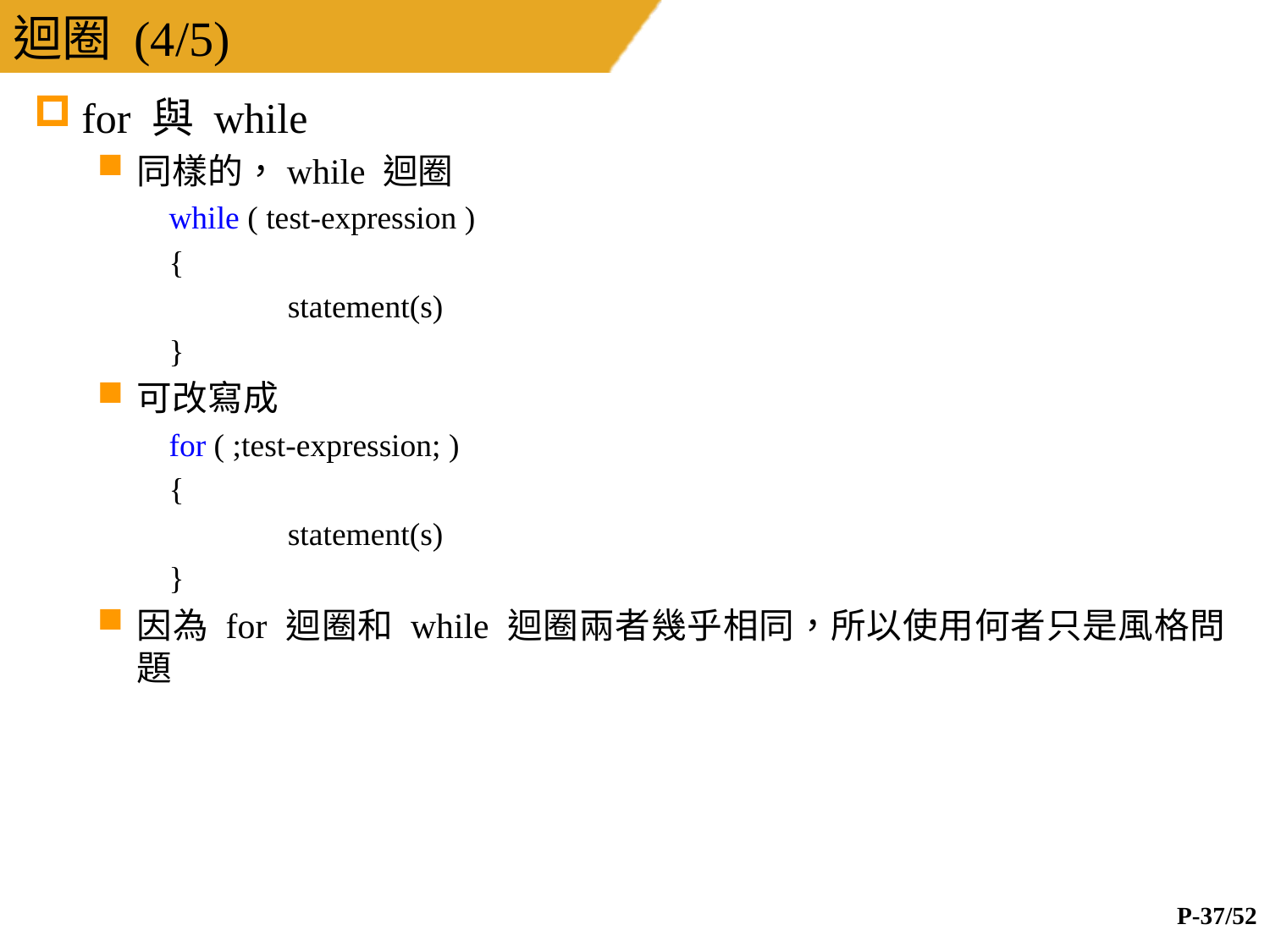

# 迴圈 (4/5)
for 與 while
同樣的，while 迴圈
	 while ( test-expression )
	 {
	 	statement(s)
	 }
可改寫成
	 for ( ;test-expression; )
	 {
	 	statement(s)
	 }
因為 for 迴圈和 while 迴圈兩者幾乎相同，所以使用何者只是風格問題

P-37/52